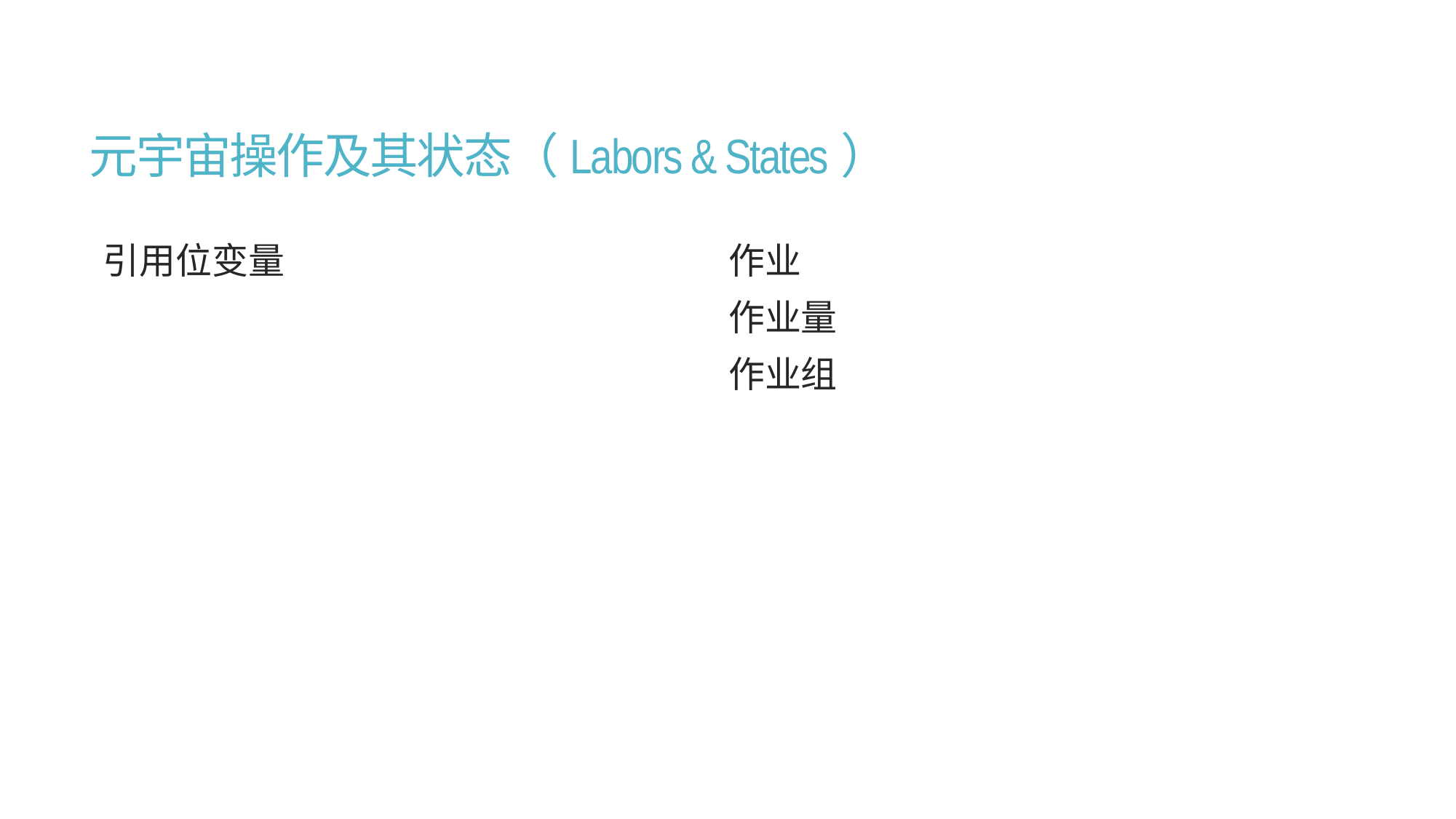

# 元宇宙操作及其状态（Labors & States）
引用位变量

作业
作业量
作业组